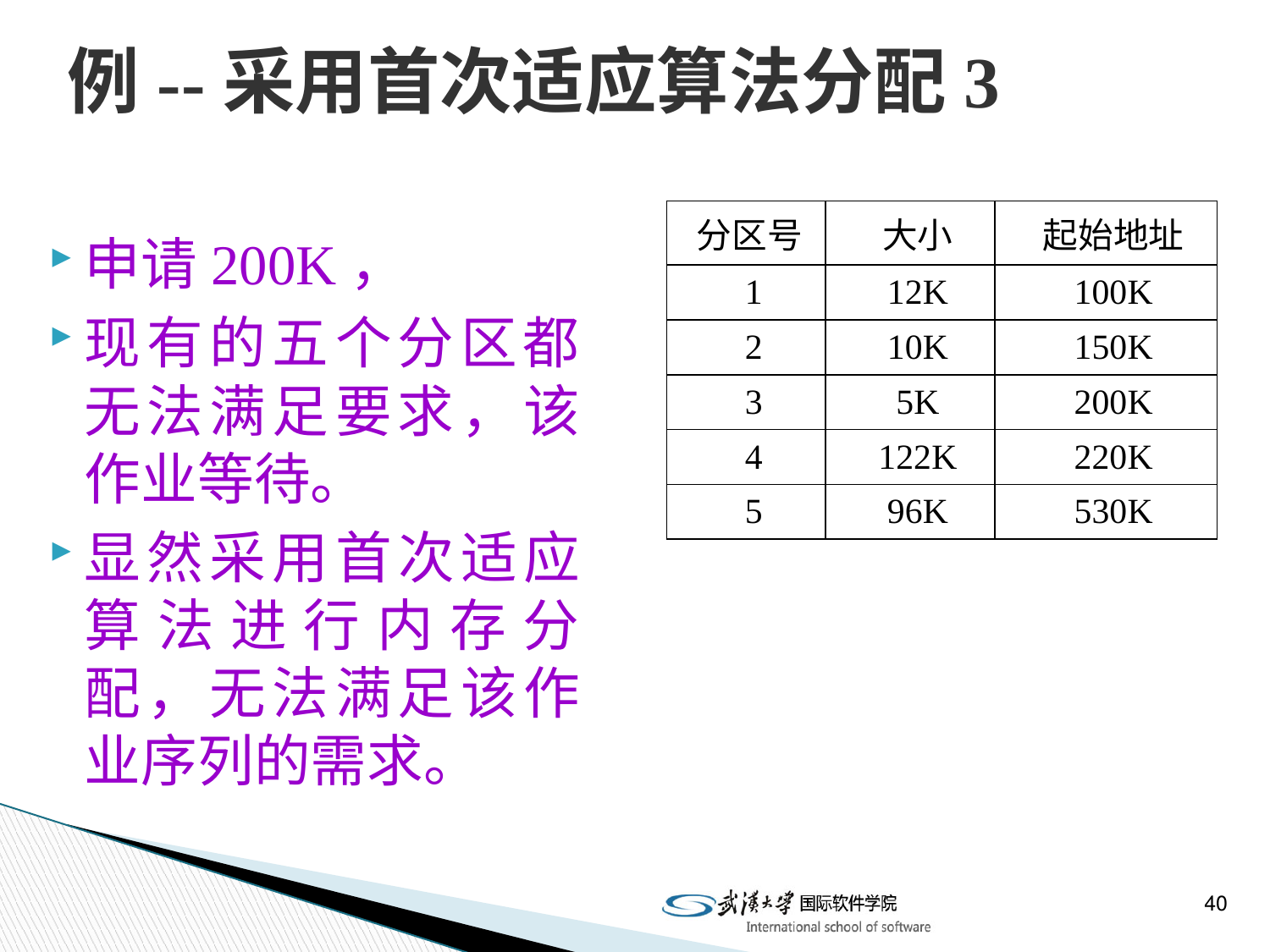

# 例--采用首次适应算法分配3
| 分区号 | 大小 | 起始地址 |
| --- | --- | --- |
| 1 | 12K | 100K |
| 2 | 10K | 150K |
| 3 | 5K | 200K |
| 4 | 122K | 220K |
| 5 | 96K | 530K |
申请200K，
现有的五个分区都无法满足要求，该作业等待。
显然采用首次适应算法进行内存分配，无法满足该作业序列的需求。